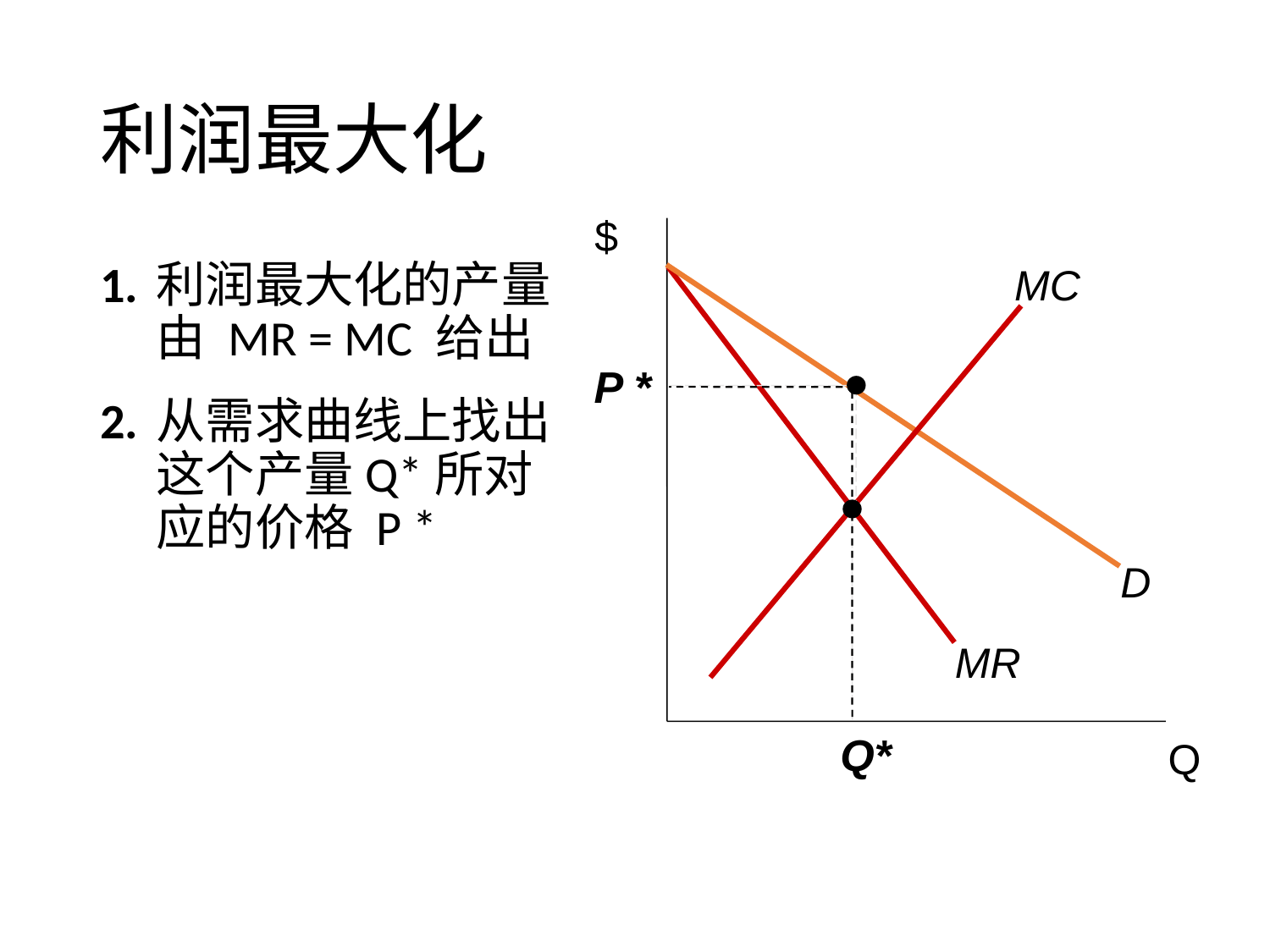

# 利润最大化
$

Q
1.	利润最大化的产量由 MR = MC 给出
2.	从需求曲线上找出这个产量Q*所对应的价格 P *

MC

D

MR
P *

Q*